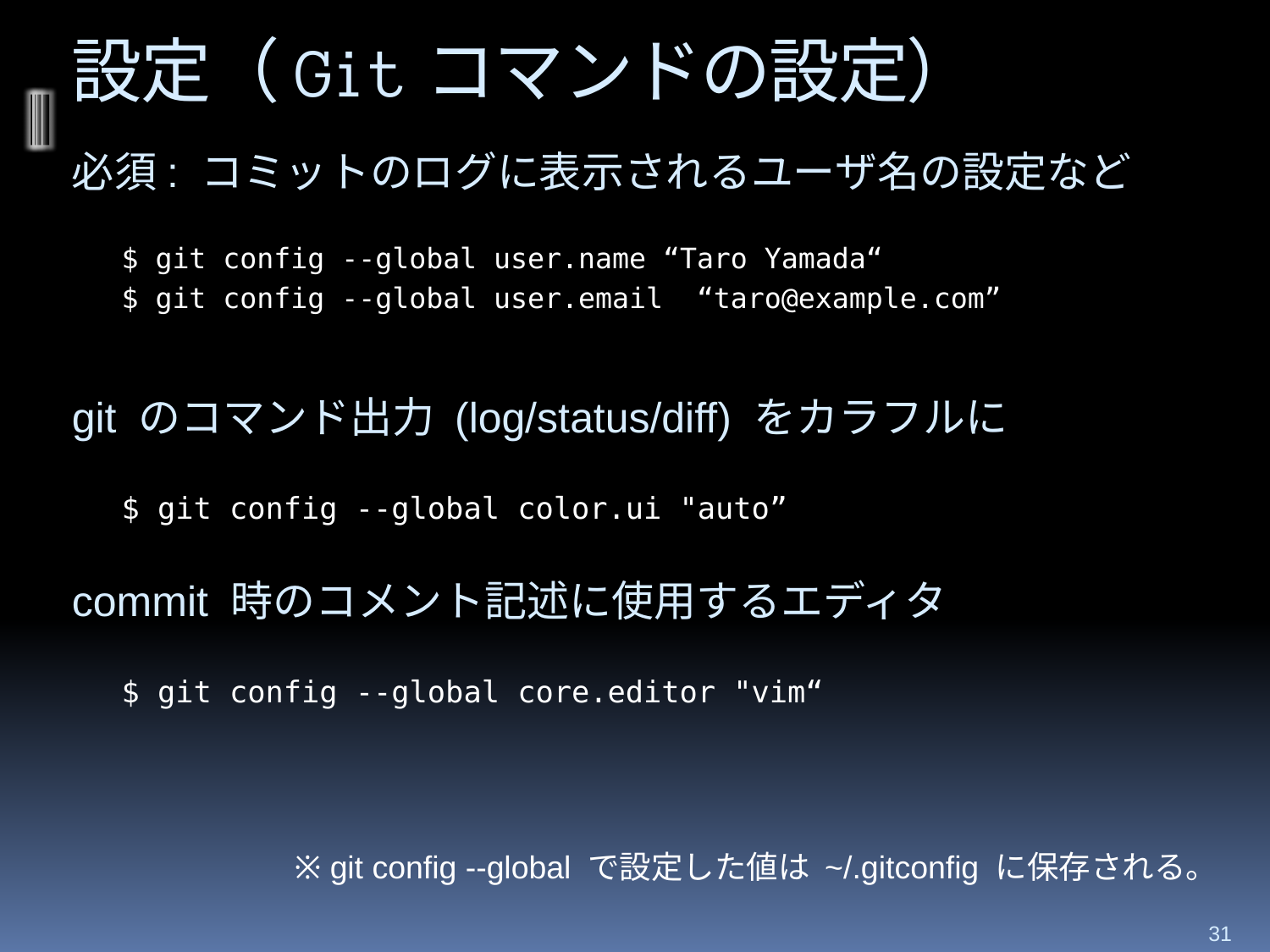

# 設定（Gitコマンドの設定）
必須: コミットのログに表示されるユーザ名の設定など

$ git config --global user.name “Taro Yamada“
$ git config --global user.email  “taro@example.com”

git のコマンド出力 (log/status/diff) をカラフルに

$ git config --global color.ui "auto”
commit 時のコメント記述に使用するエディタ

$ git config --global core.editor "vim“
※ git config --global で設定した値は ~/.gitconfig に保存される。
31